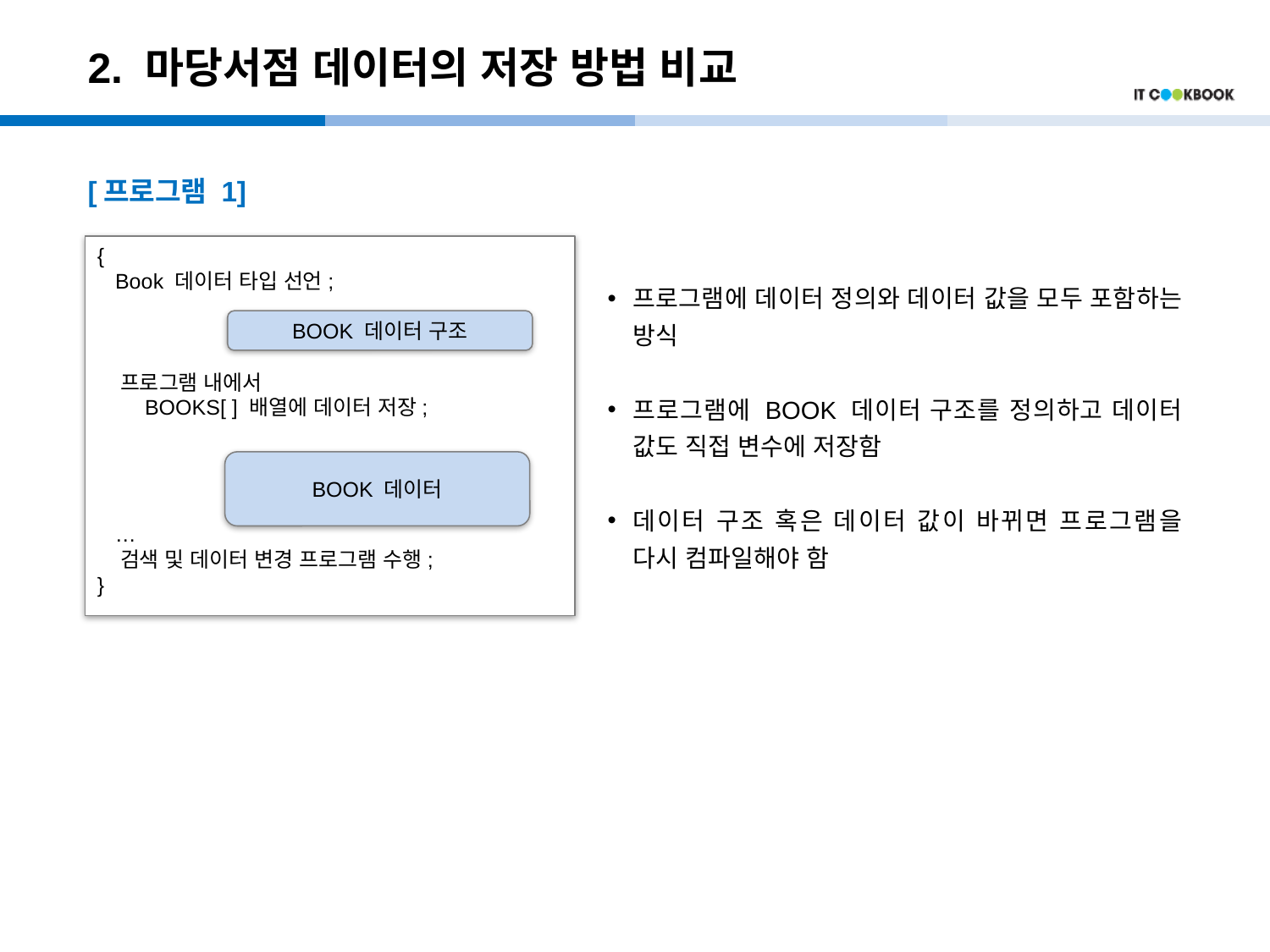

# 2. 마당서점 데이터의 저장 방법 비교
[프로그램 1]
{
   Book 데이터 타입 선언;

   프로그램 내에서
        BOOKS[ ] 배열에 데이터 저장;

   …
   검색 및 데이터 변경 프로그램 수행;
}

프로그램에 데이터 정의와 데이터 값을 모두 포함하는 방식

프로그램에 BOOK 데이터 구조를 정의하고 데이터 값도 직접 변수에 저장함

데이터 구조 혹은 데이터 값이 바뀌면 프로그램을 다시 컴파일해야 함

BOOK 데이터 구조
BOOK 데이터